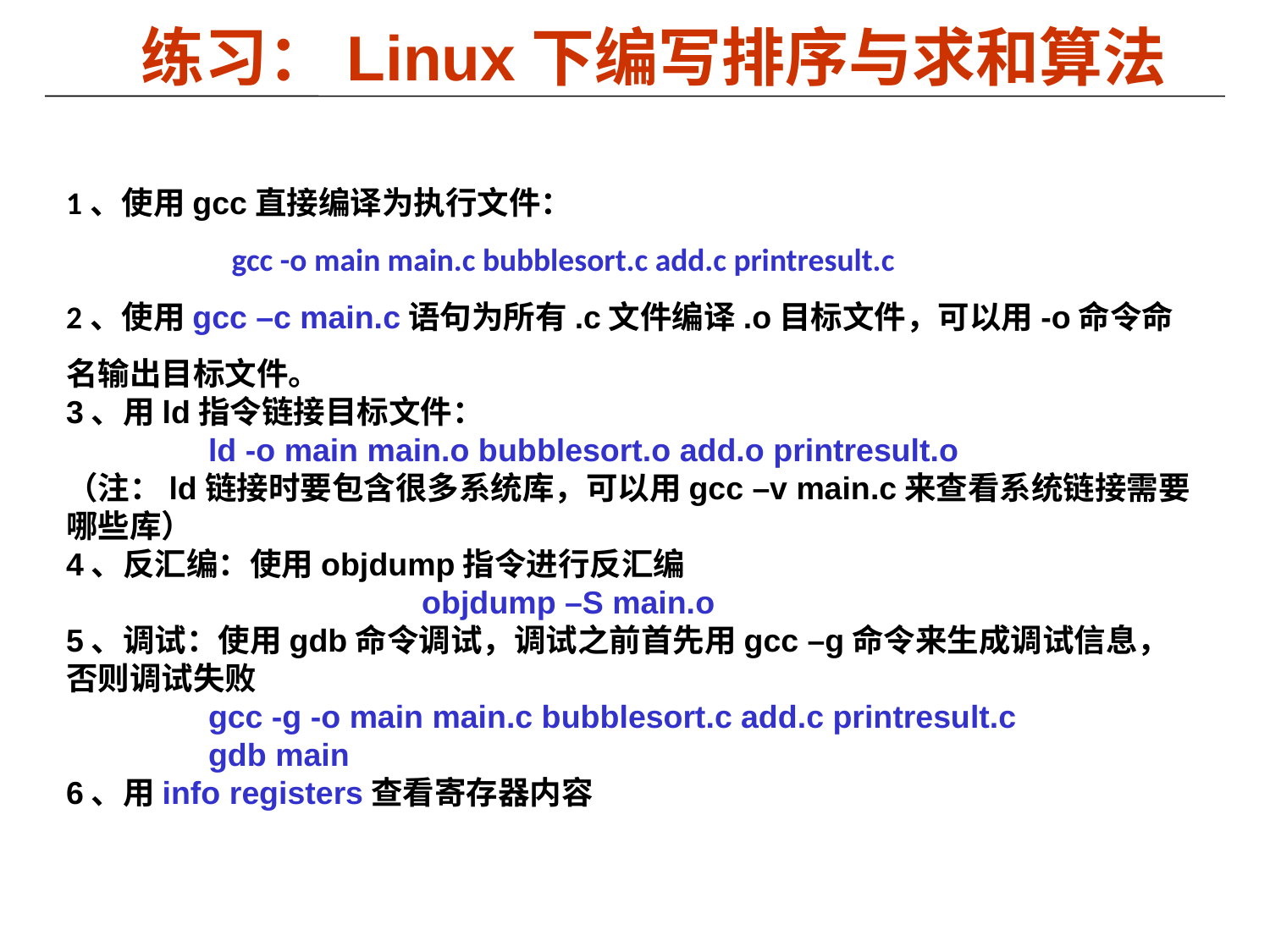

练习：Linux下编写排序与求和算法
1、使用gcc直接编译为执行文件：
                       gcc -o main main.c bubblesort.c add.c printresult.c
2、使用gcc –c main.c语句为所有.c文件编译.o目标文件，可以用-o命令命名输出目标文件。
3、用ld指令链接目标文件：
                ld -o main main.o bubblesort.o add.o printresult.o
（注：ld链接时要包含很多系统库，可以用gcc –v main.c来查看系统链接需要哪些库）
4、反汇编：使用objdump指令进行反汇编
                                        objdump –S main.o
5、调试：使用gdb命令调试，调试之前首先用gcc –g命令来生成调试信息，否则调试失败
                gcc -g -o main main.c bubblesort.c add.c printresult.c
                gdb main
6、用info registers查看寄存器内容